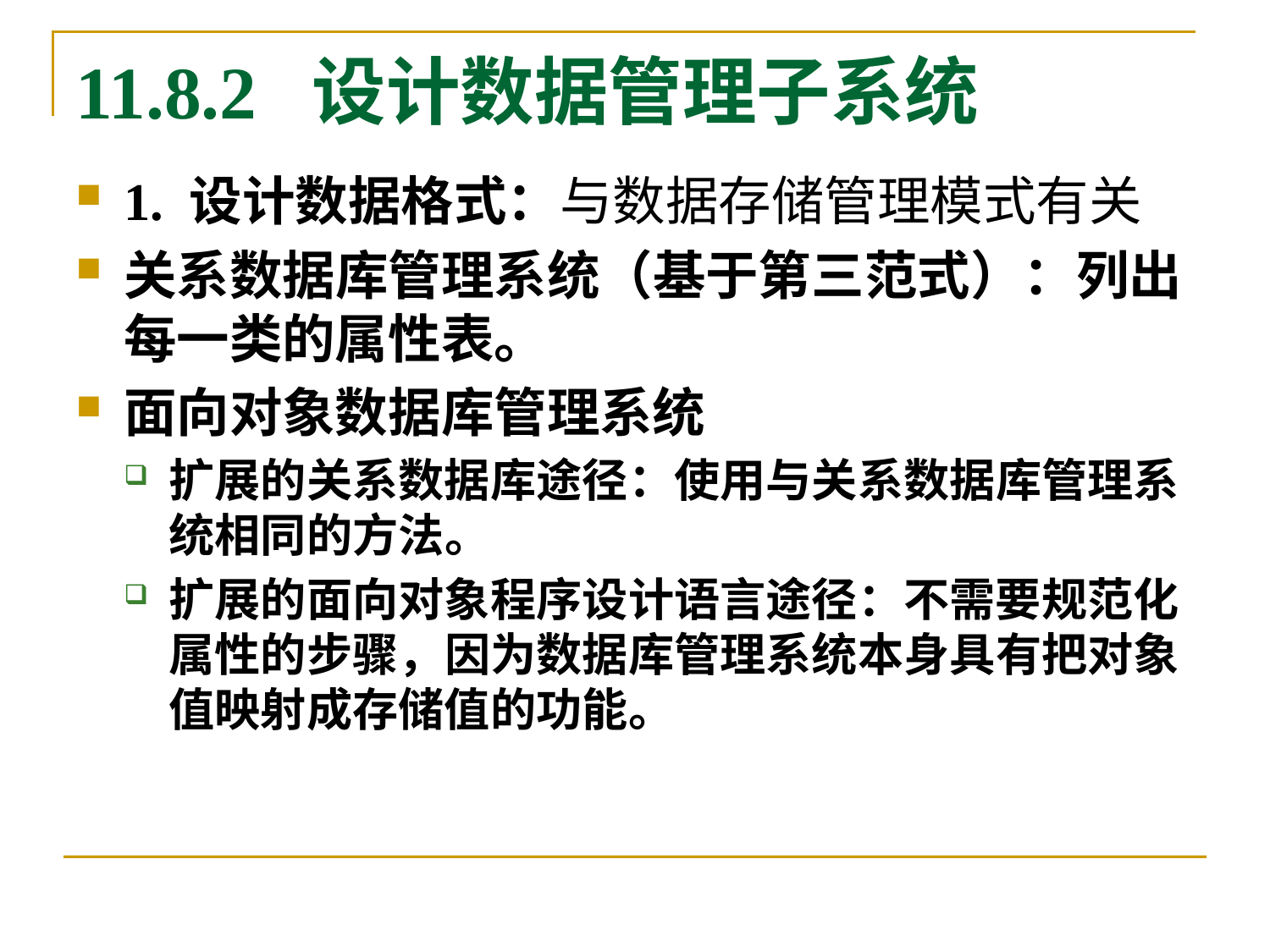

# 11.8.2  设计数据管理子系统
1. 设计数据格式：与数据存储管理模式有关
关系数据库管理系统（基于第三范式）：列出每一类的属性表。
面向对象数据库管理系统
扩展的关系数据库途径：使用与关系数据库管理系统相同的方法。
扩展的面向对象程序设计语言途径：不需要规范化属性的步骤，因为数据库管理系统本身具有把对象值映射成存储值的功能。